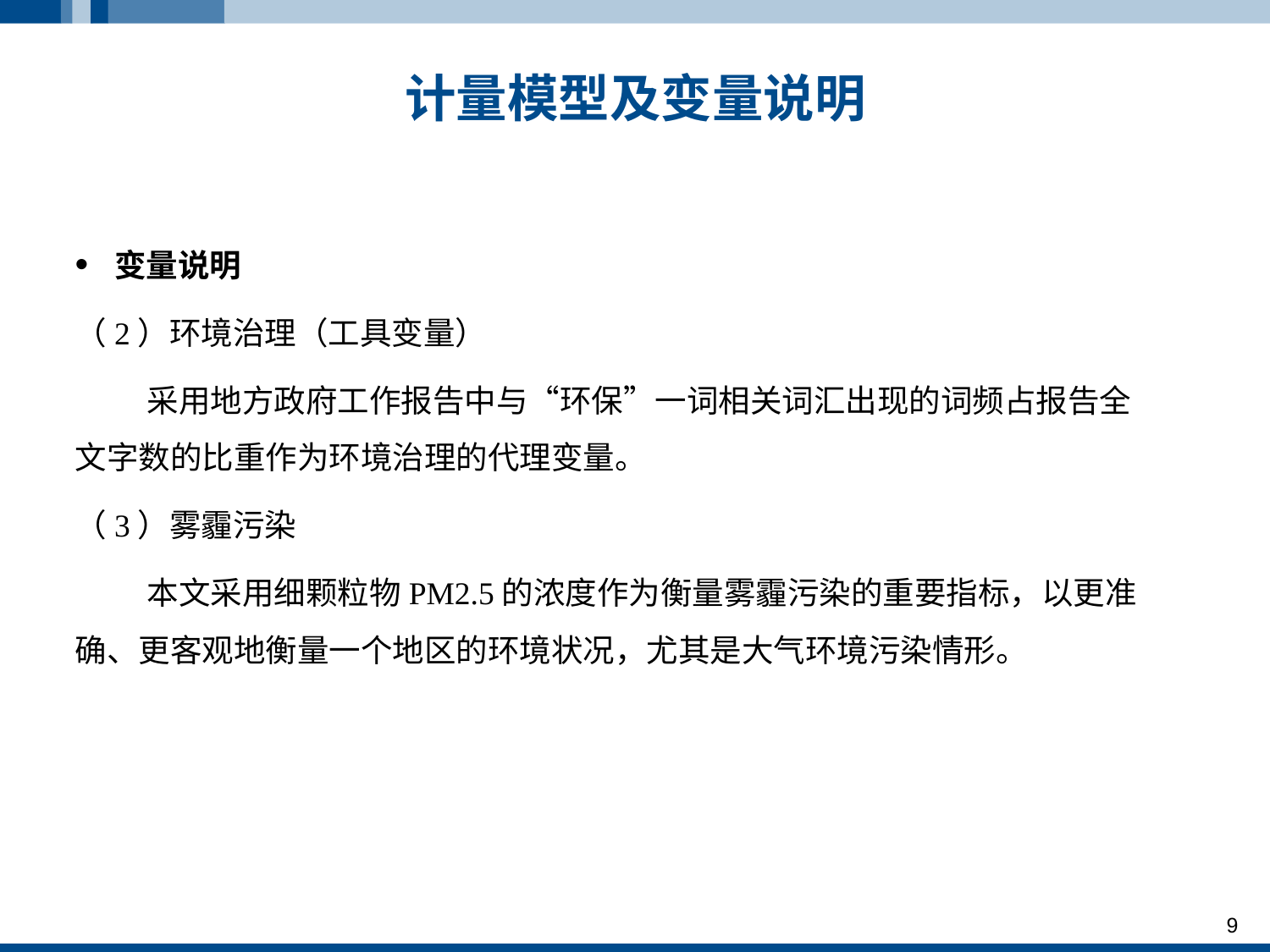

# 计量模型及变量说明
变量说明
（2）环境治理（工具变量）
         采用地方政府工作报告中与“环保”一词相关词汇出现的词频占报告全文字数的比重作为环境治理的代理变量。
（3）雾霾污染
         本文采用细颗粒物PM2.5的浓度作为衡量雾霾污染的重要指标，以更准确、更客观地衡量一个地区的环境状况，尤其是大气环境污染情形。
9